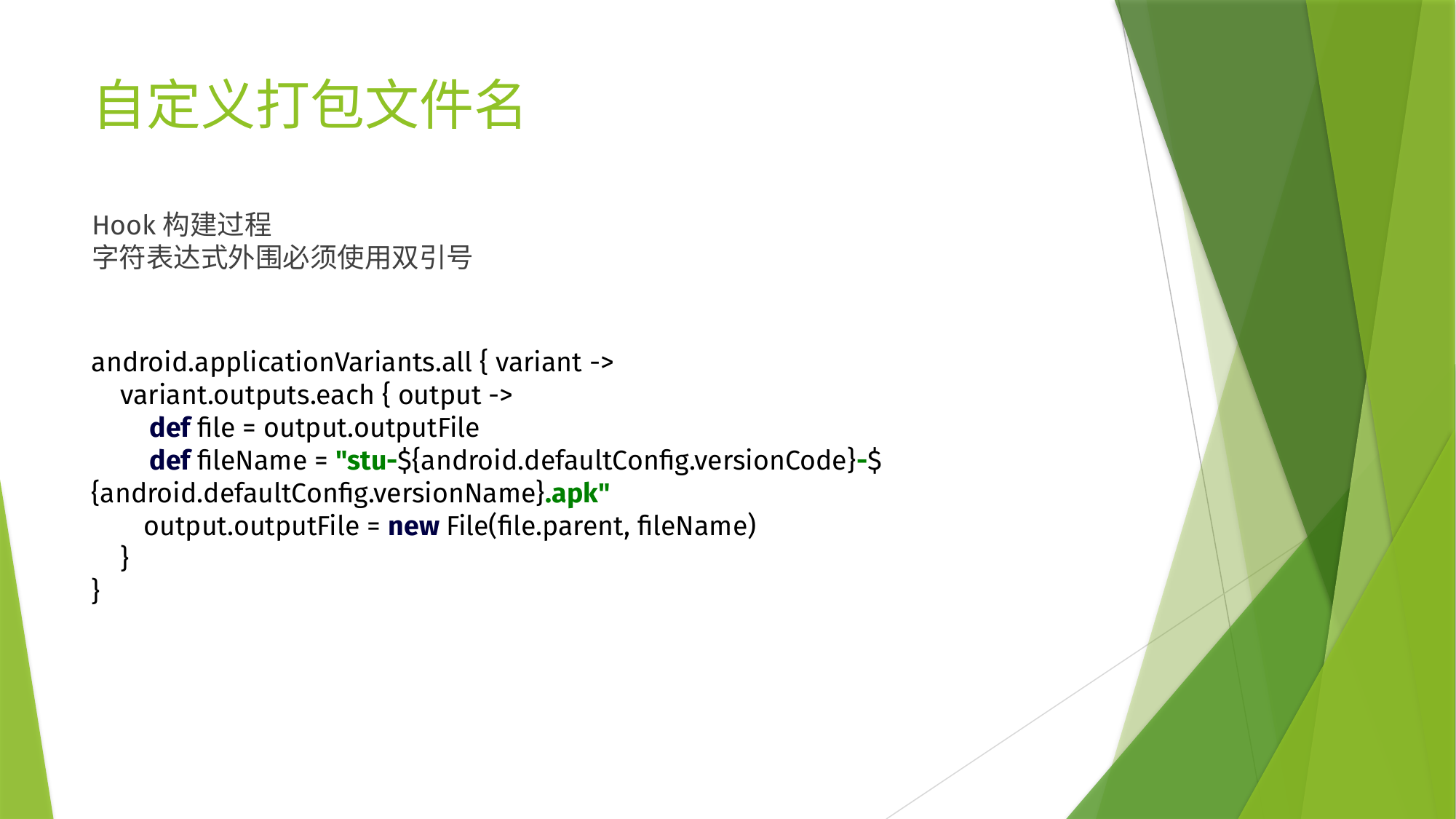

# 自定义打包文件名
Hook构建过程
字符表达式外围必须使用双引号
android.applicationVariants.all { variant ->
    variant.outputs.each { output ->
        def file = output.outputFile
        def fileName = "stu-${android.defaultConfig.versionCode}-${android.defaultConfig.versionName}.apk"
        output.outputFile = new File(file.parent, fileName)
    }
}